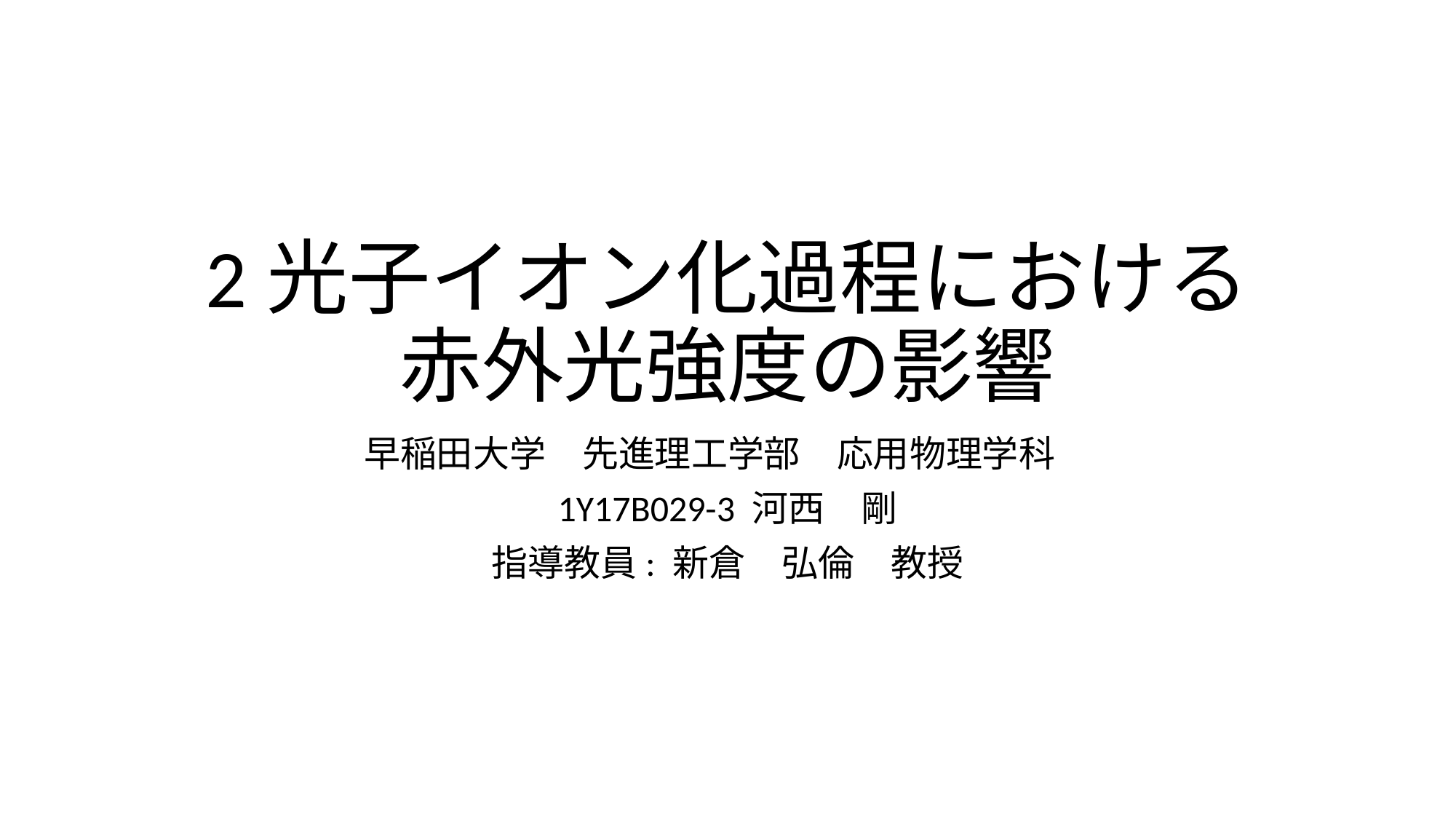

# 2光子イオン化過程における 赤外光強度の影響
早稲田大学　先進理工学部　応用物理学科
1Y17B029-3 河西　剛
指導教員: 新倉　弘倫　教授